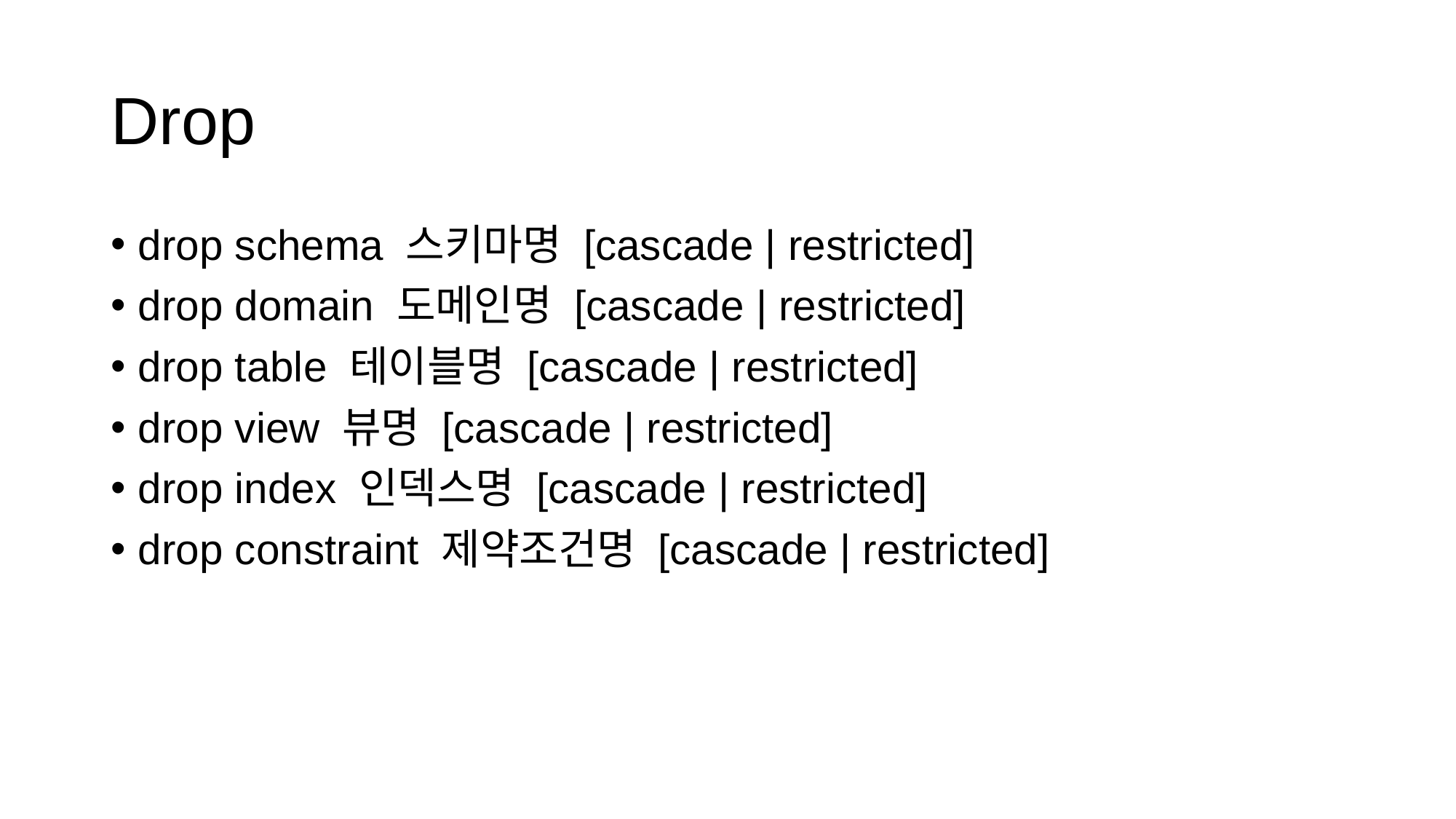

# Drop
drop schema 스키마명 [cascade | restricted]
drop domain 도메인명 [cascade | restricted]
drop table 테이블명 [cascade | restricted]
drop view 뷰명 [cascade | restricted]
drop index 인덱스명 [cascade | restricted]
drop constraint 제약조건명 [cascade | restricted]